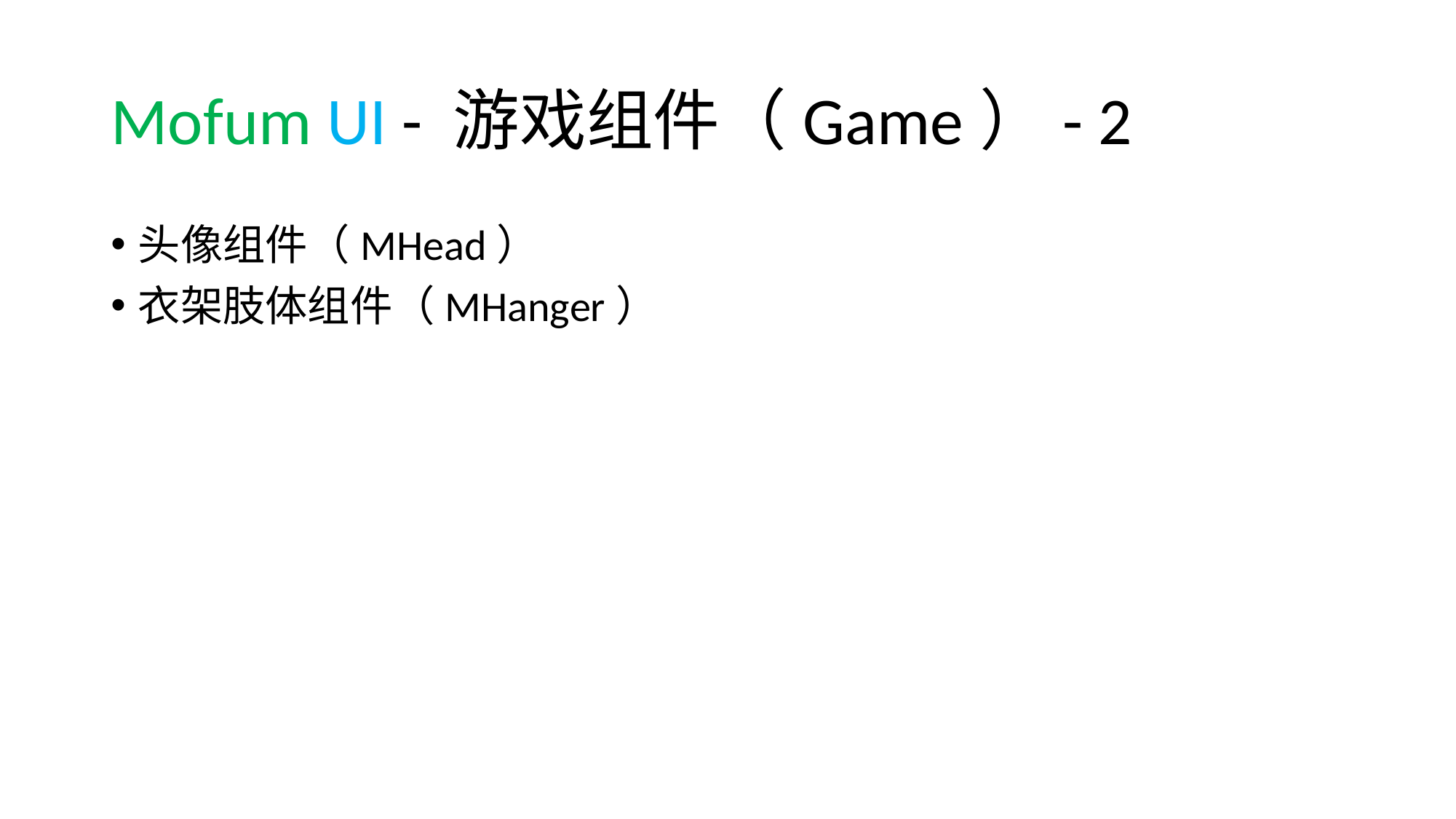

# Mofum UI - 游戏组件（Game）- 2
头像组件（MHead）
衣架肢体组件（MHanger）